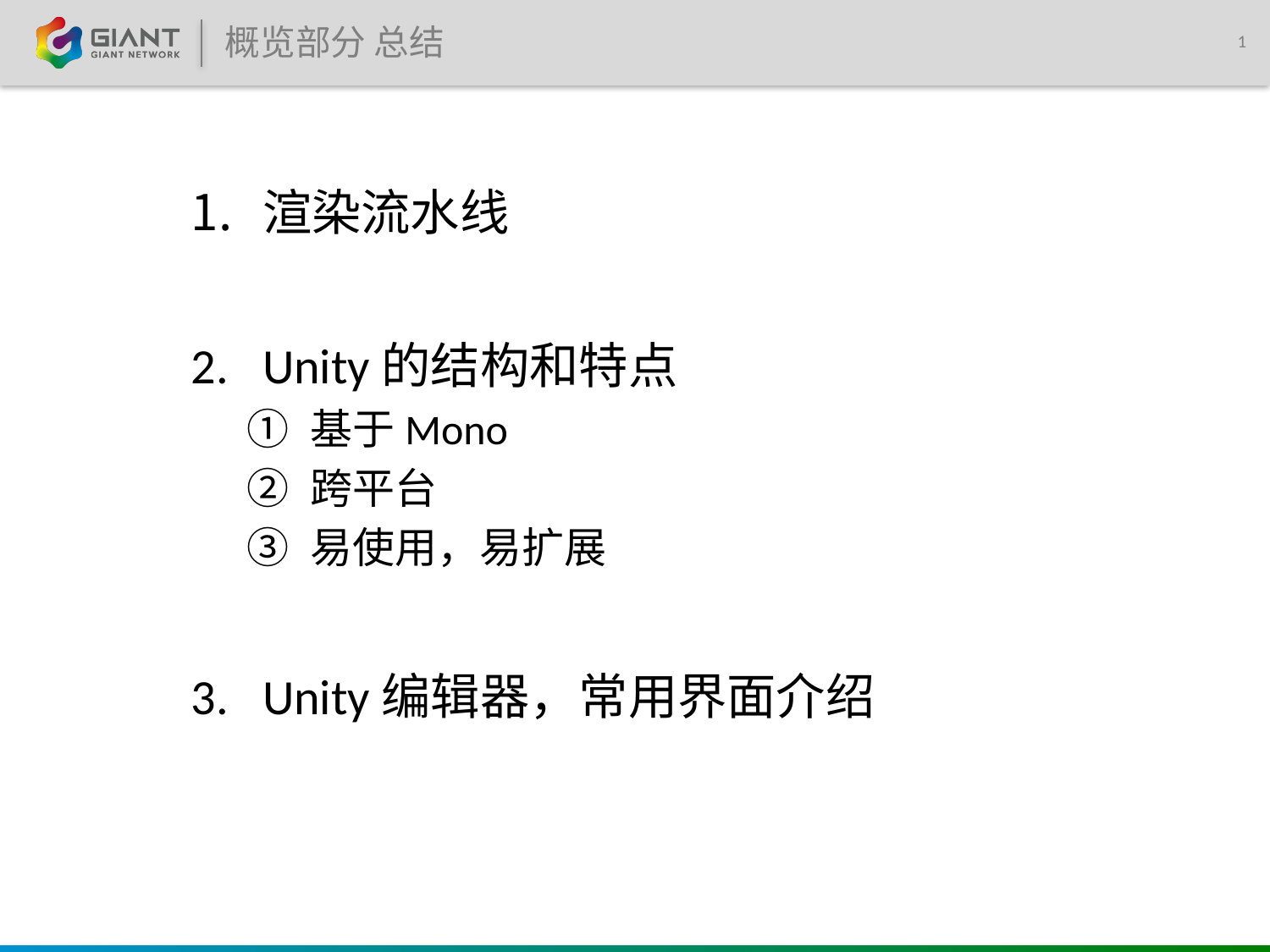

概览部分 总结

1

渲染流水线

Unity的结构和特点
基于Mono
跨平台
易使用，易扩展

Unity编辑器，常用界面介绍